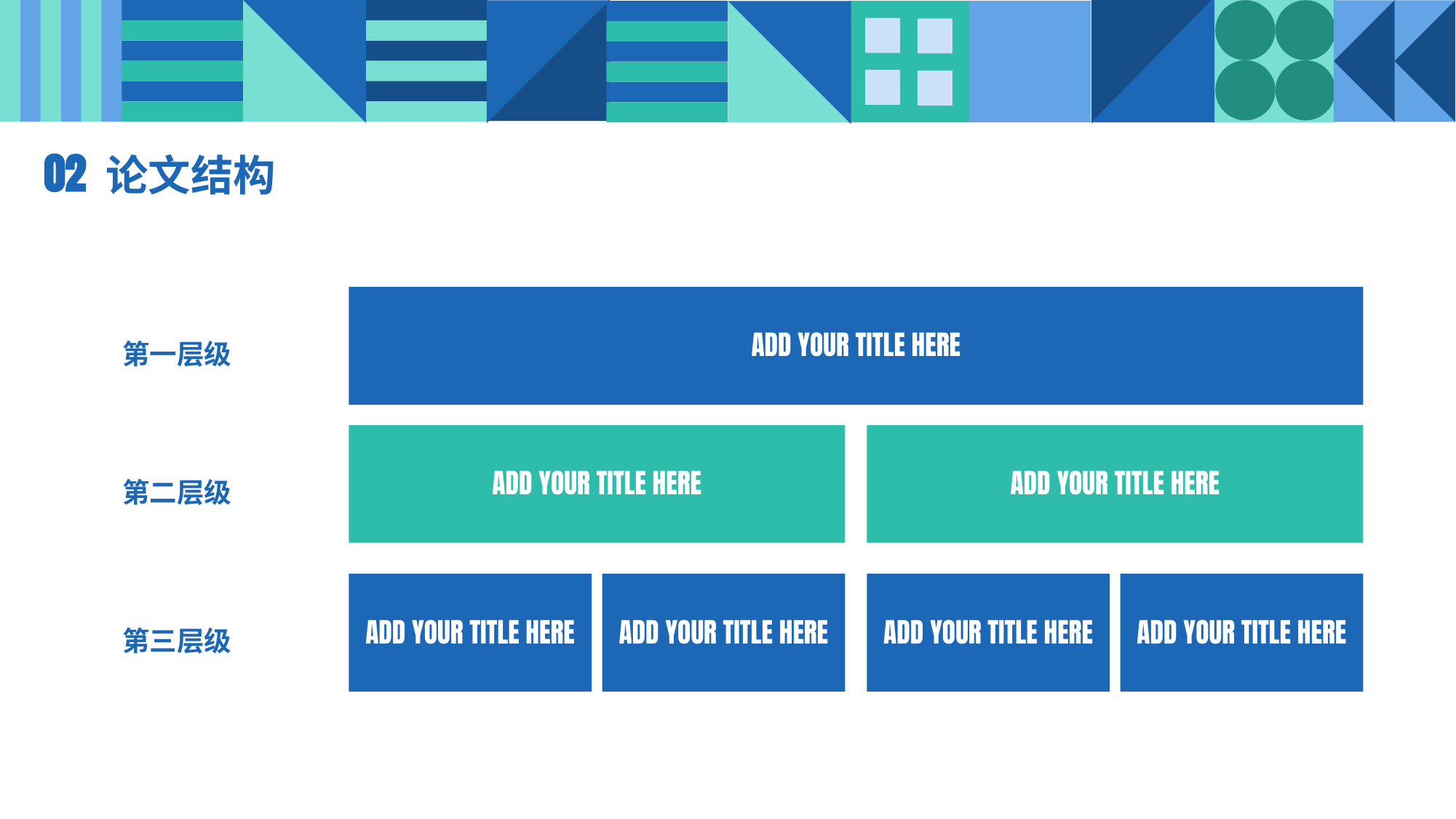

02 论文结构
ADD YOUR TITLE HERE
第一层级
ADD YOUR TITLE HERE
ADD YOUR TITLE HERE
第二层级
ADD YOUR TITLE HERE
ADD YOUR TITLE HERE
ADD YOUR TITLE HERE
ADD YOUR TITLE HERE
第三层级